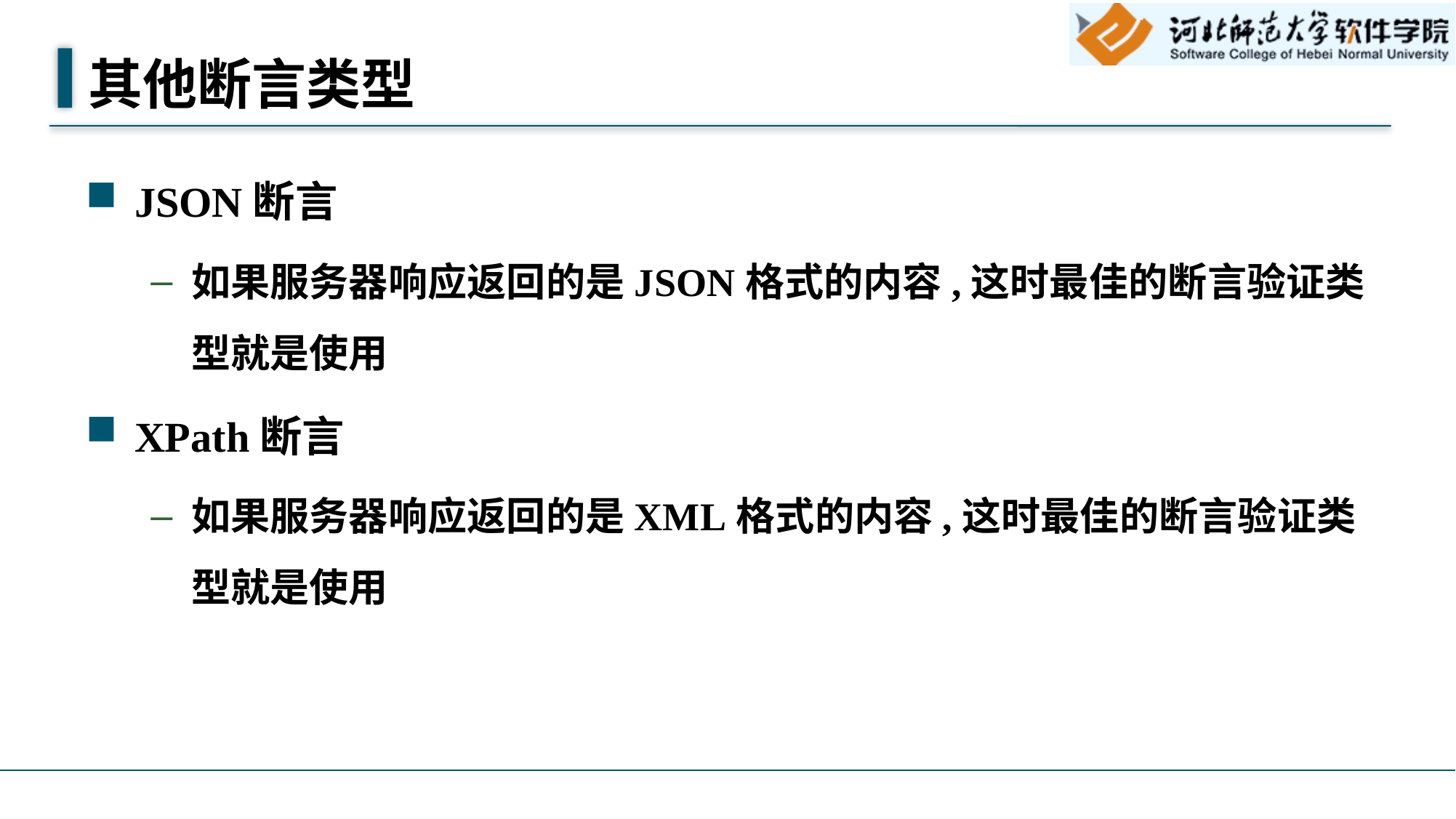

# 其他断言类型
JSON断言
如果服务器响应返回的是JSON格式的内容,这时最佳的断言验证类型就是使用
XPath断言
如果服务器响应返回的是XML格式的内容,这时最佳的断言验证类型就是使用